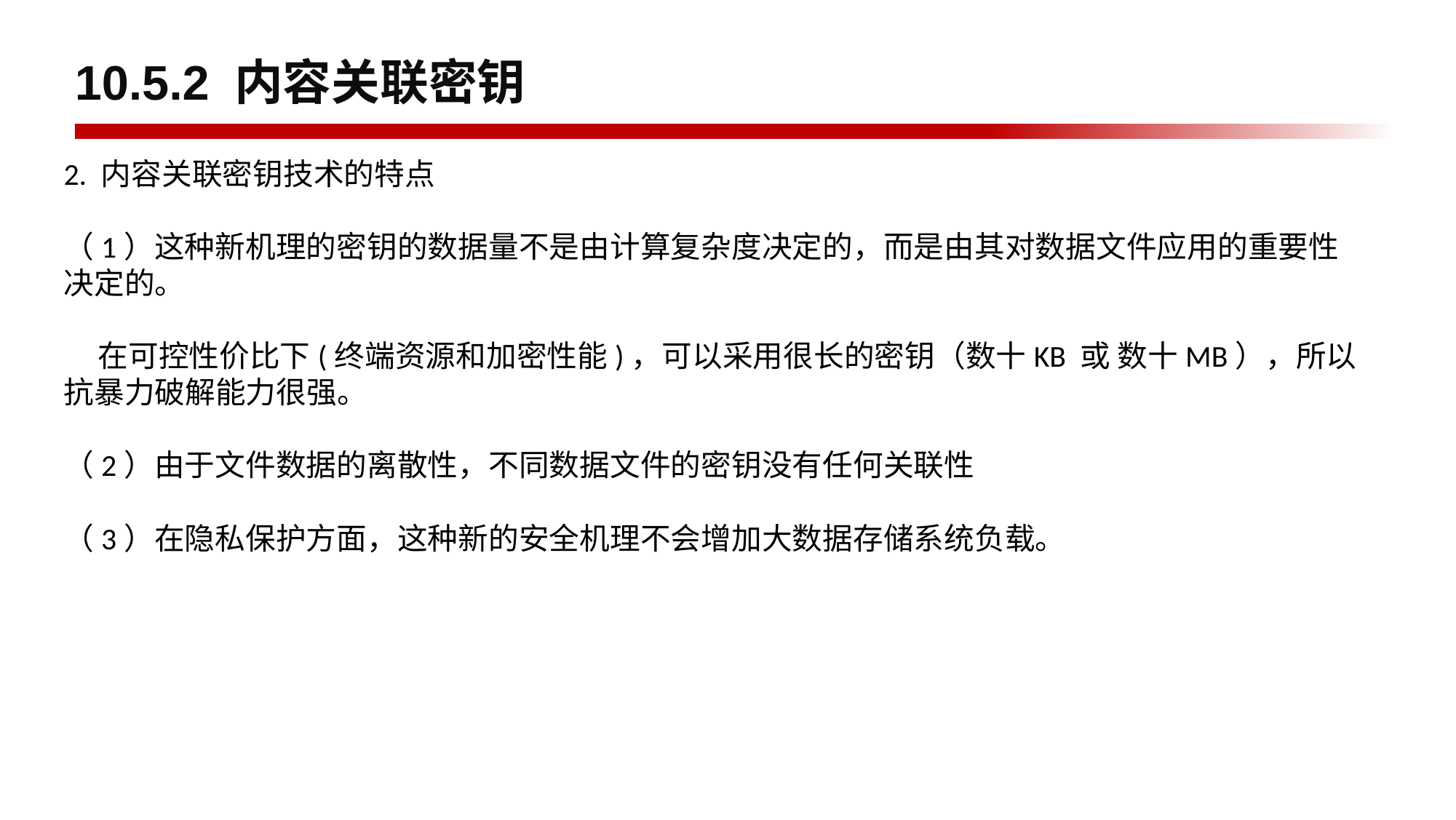

# 10.5.2 内容关联密钥

2. 内容关联密钥技术的特点

（1）这种新机理的密钥的数据量不是由计算复杂度决定的，而是由其对数据文件应用的重要性决定的。

    在可控性价比下(终端资源和加密性能)，可以采用很长的密钥（数十KB 或 数十MB），所以抗暴力破解能力很强。

（2）由于文件数据的离散性，不同数据文件的密钥没有任何关联性

（3）在隐私保护方面，这种新的安全机理不会增加大数据存储系统负载。